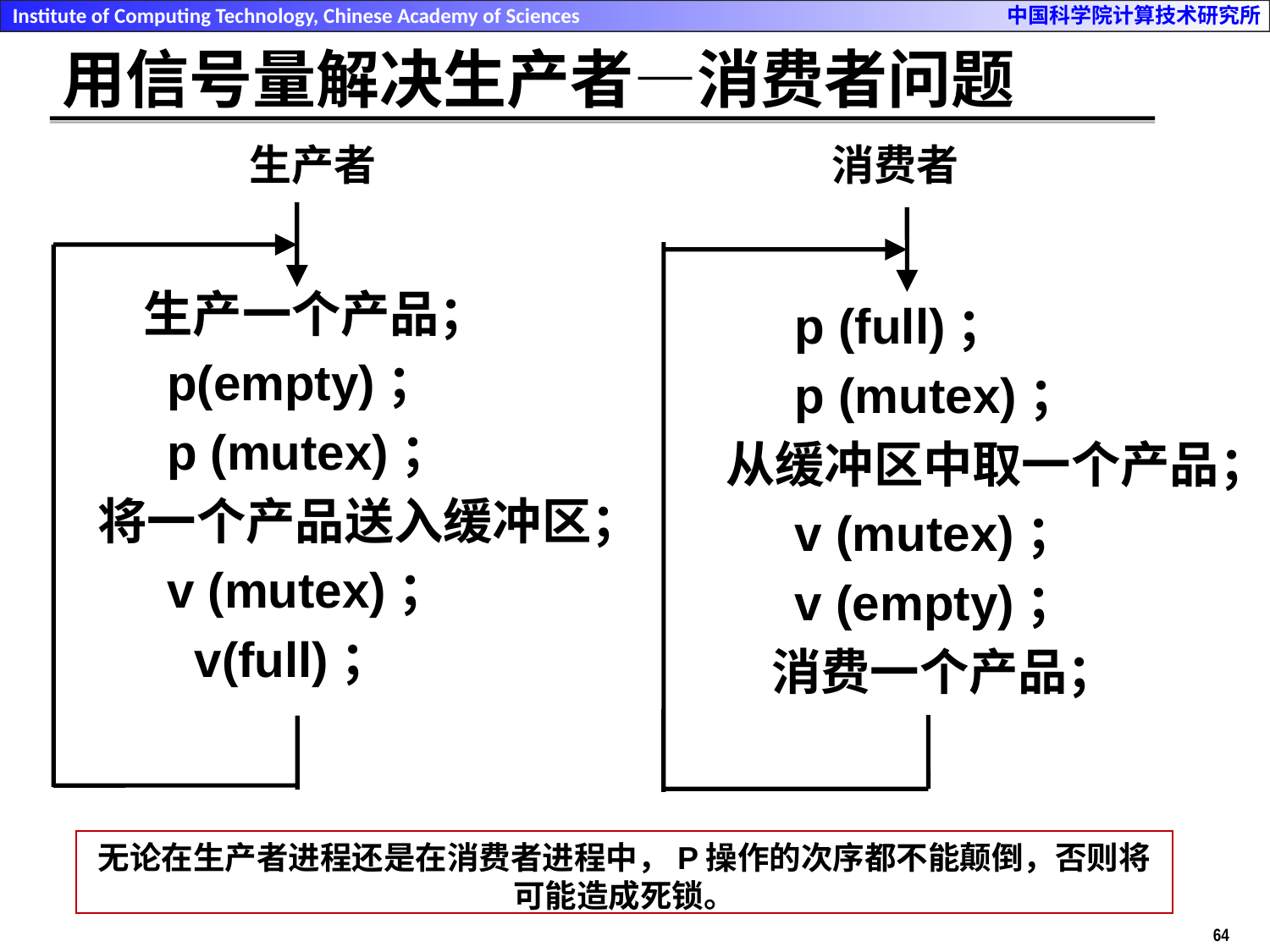

# 用信号量解决生产者—消费者问题
生产者
消费者

   生产一个产品；
     p(empty)；
     p (mutex)；
将一个产品送入缓冲区；
     v (mutex)；
       v(full)；
     p (full)；
     p (mutex)；
从缓冲区中取一个产品；
     v (mutex)；
     v (empty)；
   消费一个产品；

无论在生产者进程还是在消费者进程中，P操作的次序都不能颠倒，否则将可能造成死锁。